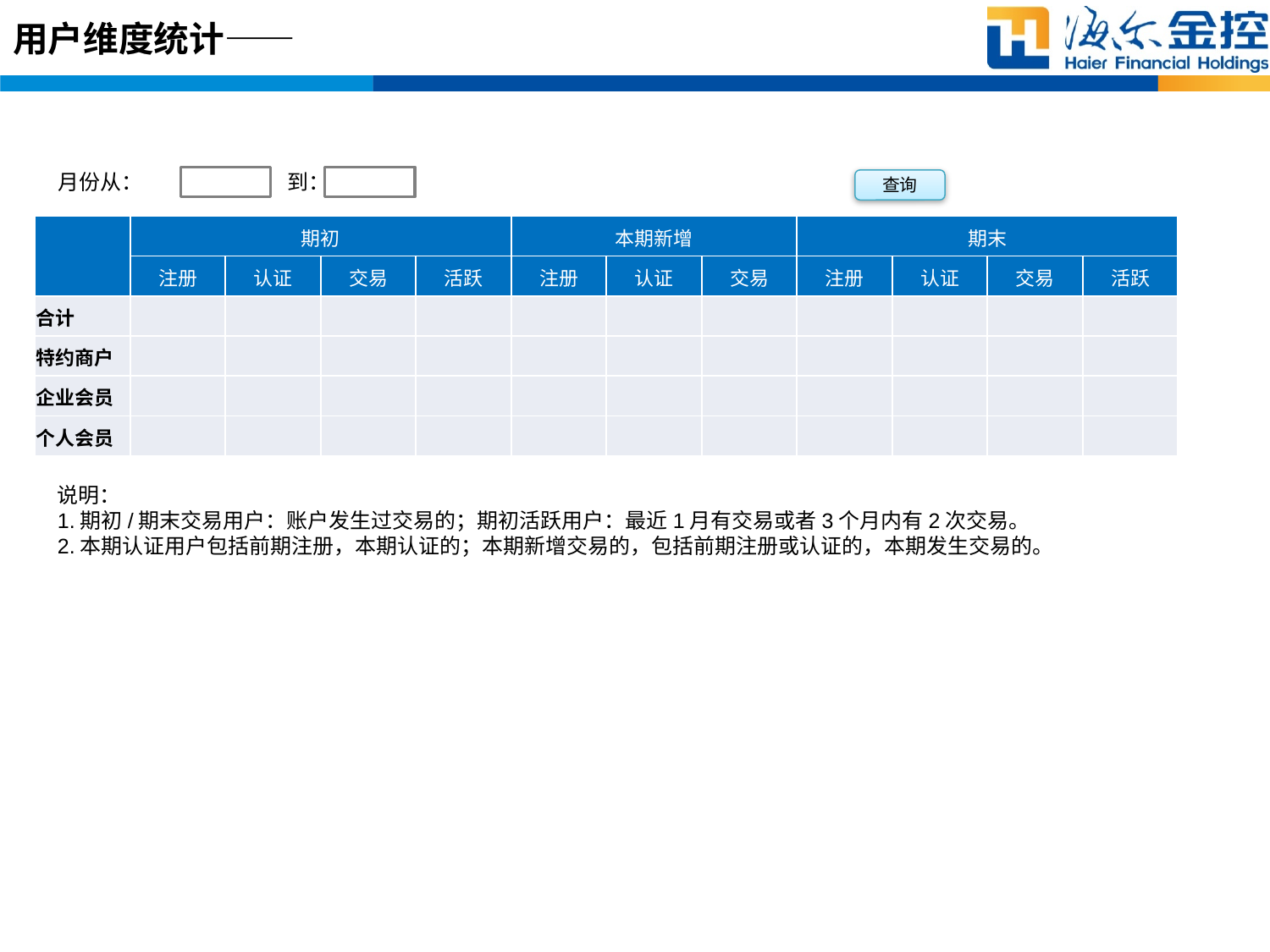

# 用户维度统计——
月份从：
到：

查询
|  | 期初 |  |  |  | 本期新增 |  |  | 期末 |  |  |  |
| --- | --- | --- | --- | --- | --- | --- | --- | --- | --- | --- | --- |
|  | 注册 | 认证 | 交易 | 活跃 | 注册 | 认证 | 交易 | 注册 | 认证 | 交易 | 活跃 |
| 合计 |  |  |  |  |  |  |  |  |  |  |  |
| 特约商户 |  |  |  |  |  |  |  |  |  |  |  |
| 企业会员 |  |  |  |  |  |  |  |  |  |  |  |
| 个人会员 |  |  |  |  |  |  |  |  |  |  |  |
说明：
1.期初/期末交易用户：账户发生过交易的；期初活跃用户：最近1月有交易或者3个月内有2次交易。
2.本期认证用户包括前期注册，本期认证的；本期新增交易的，包括前期注册或认证的，本期发生交易的。